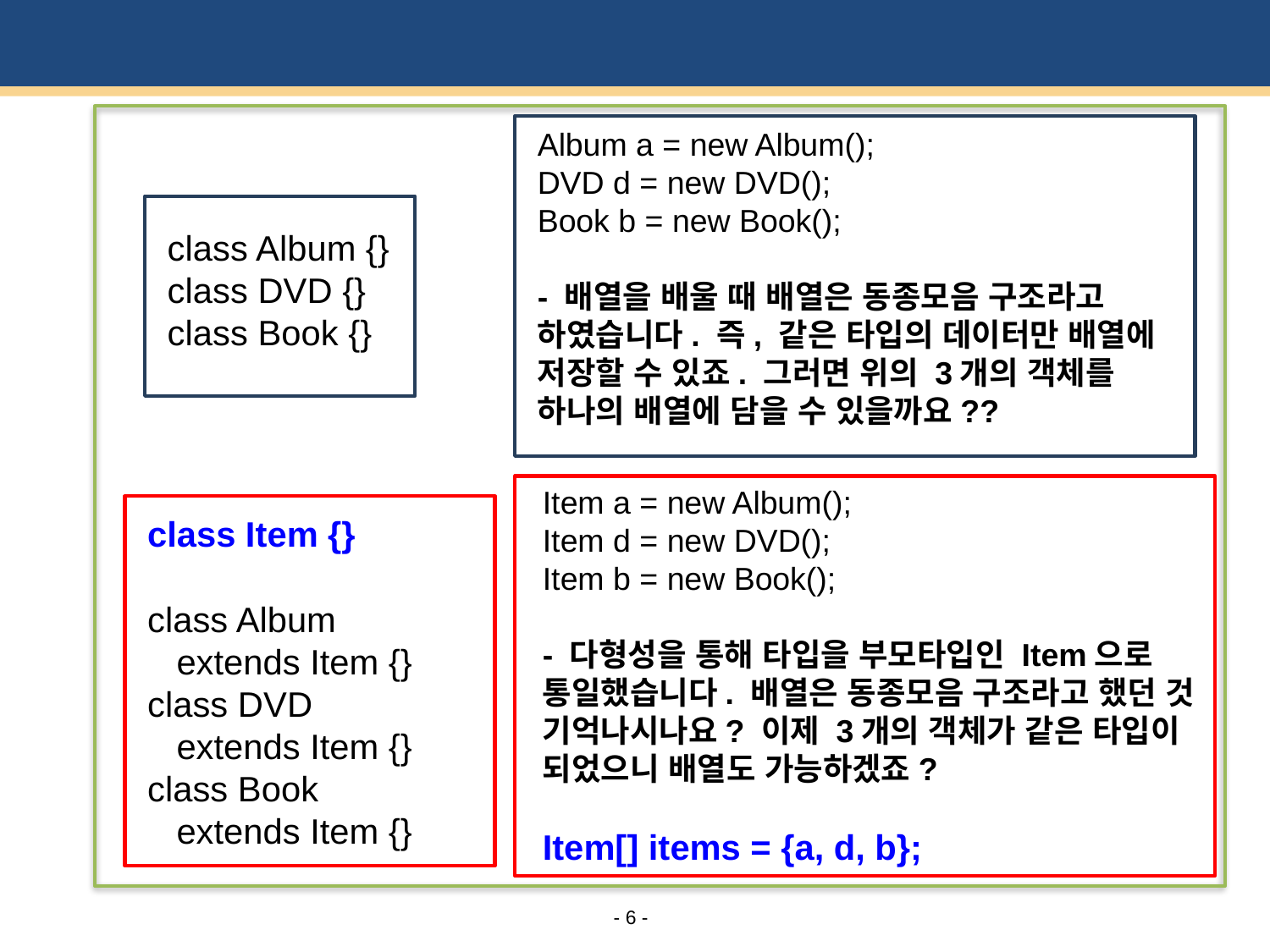

# 1-3. 다형성의 이점 - 이종모음 배열 구성이 가능

Album a = new Album();
DVD d = new DVD();
Book b = new Book();

- 배열을 배울 때 배열은 동종모음 구조라고 하였습니다. 즉, 같은 타입의 데이터만 배열에 저장할 수 있죠. 그러면 위의 3개의 객체를 하나의 배열에 담을 수 있을까요??

class Album {}
class DVD {}
class Book {}

Item a = new Album();
Item d = new DVD();
Item b = new Book();

- 다형성을 통해 타입을 부모타입인 Item으로 통일했습니다. 배열은 동종모음 구조라고 했던 것 기억나시나요? 이제 3개의 객체가 같은 타입이 되었으니 배열도 가능하겠죠?

Item[] items = {a, d, b};

class Item {}

class Album
   extends Item {}
class DVD
   extends Item {}
class Book
   extends Item {}